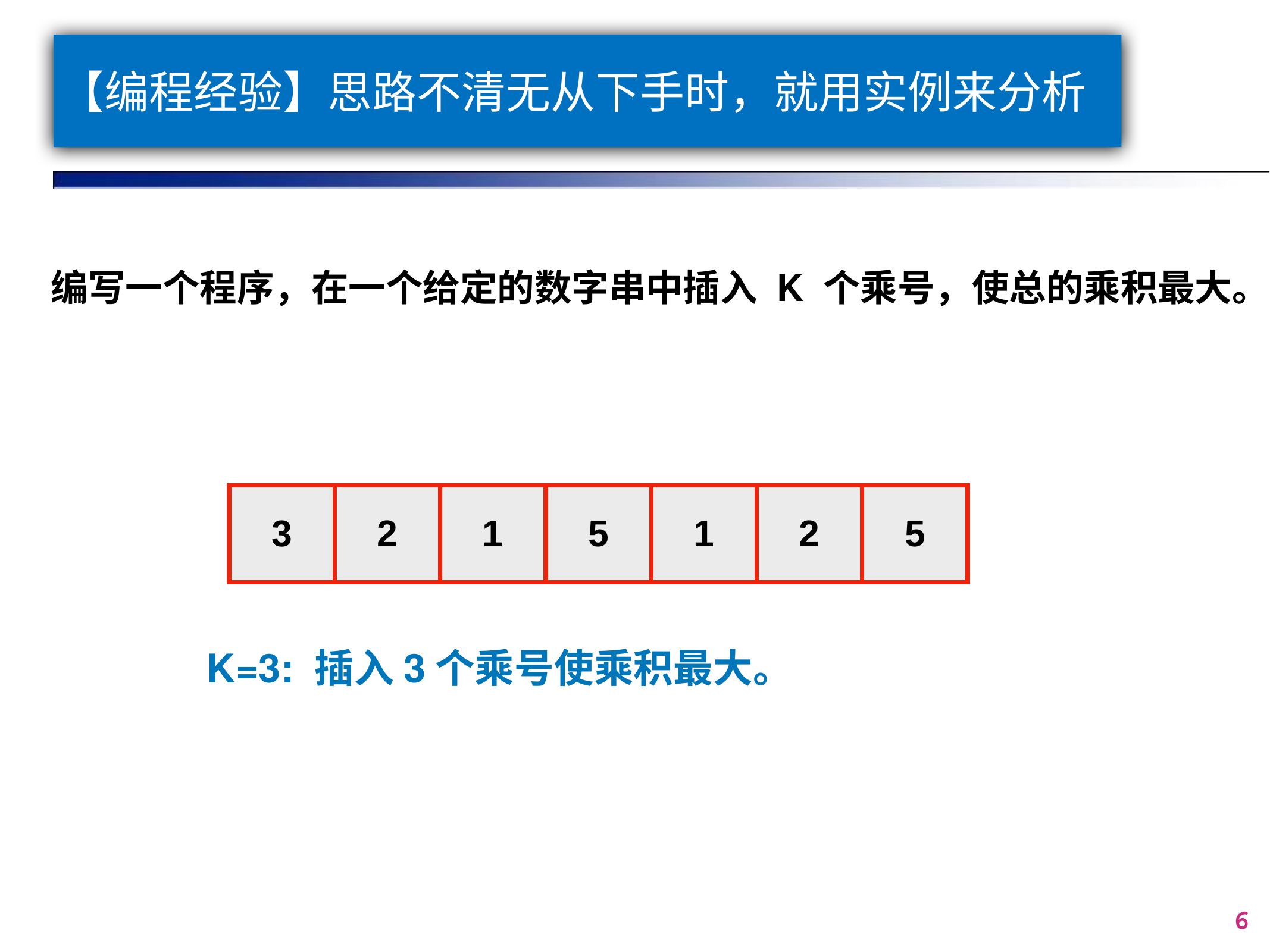

# 【编程经验】思路不清无从下手时，就用实例来分析
编写一个程序，在一个给定的数字串中插入 K 个乘号，使总的乘积最大。
| 3 | 2 | 1 | 5 | 1 | 2 | 5 |
| --- | --- | --- | --- | --- | --- | --- |
K=3: 插入3个乘号使乘积最大。
6